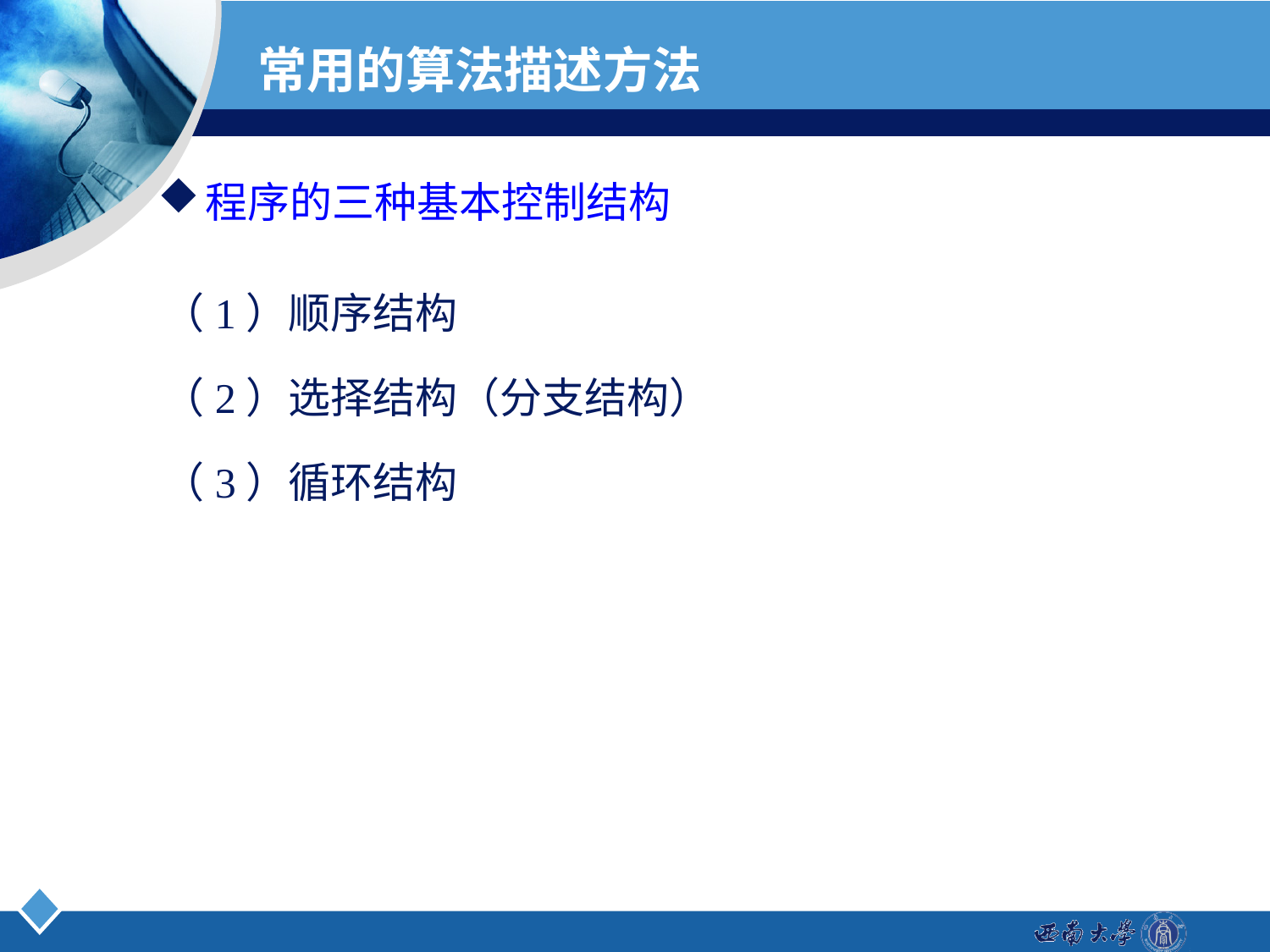

# 常用的算法描述方法
程序的三种基本控制结构
（1）顺序结构
（2）选择结构（分支结构）
（3）循环结构